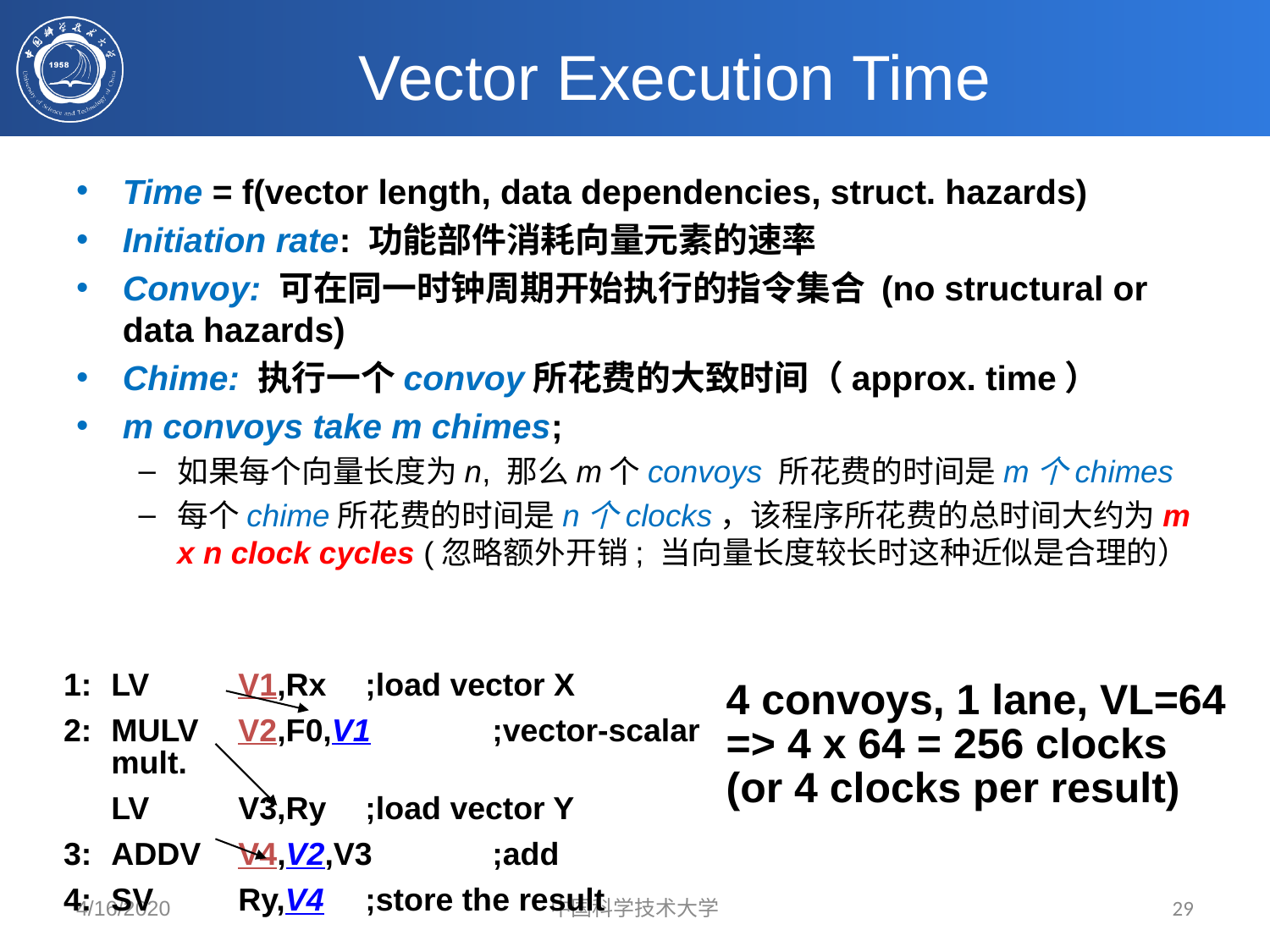

# Vector Execution Time
Time = f(vector length, data dependencies, struct. hazards)
Initiation rate: 功能部件消耗向量元素的速率
Convoy: 可在同一时钟周期开始执行的指令集合 (no structural or data hazards)
Chime: 执行一个convoy所花费的大致时间（approx. time）
m convoys take m chimes;
如果每个向量长度为n, 那么m个convoys 所花费的时间是m个chimes
每个chime所花费的时间是n个clocks，该程序所花费的总时间大约为m x n clock cycles (忽略额外开销; 当向量长度较长时这种近似是合理的）
1:	LV     	V1,Rx	;load vector X
2:	MULV 	V2,F0,V1 	;vector-scalar mult.
	LV	V3,Ry	;load vector Y
3:	ADDV	V4,V2,V3	;add
4:	SV	Ry,V4	;store the result

4 convoys, 1 lane, VL=64
=> 4 x 64 = 256 clocks
(or 4 clocks per result)
4/16/2020
中国科学技术大学
29